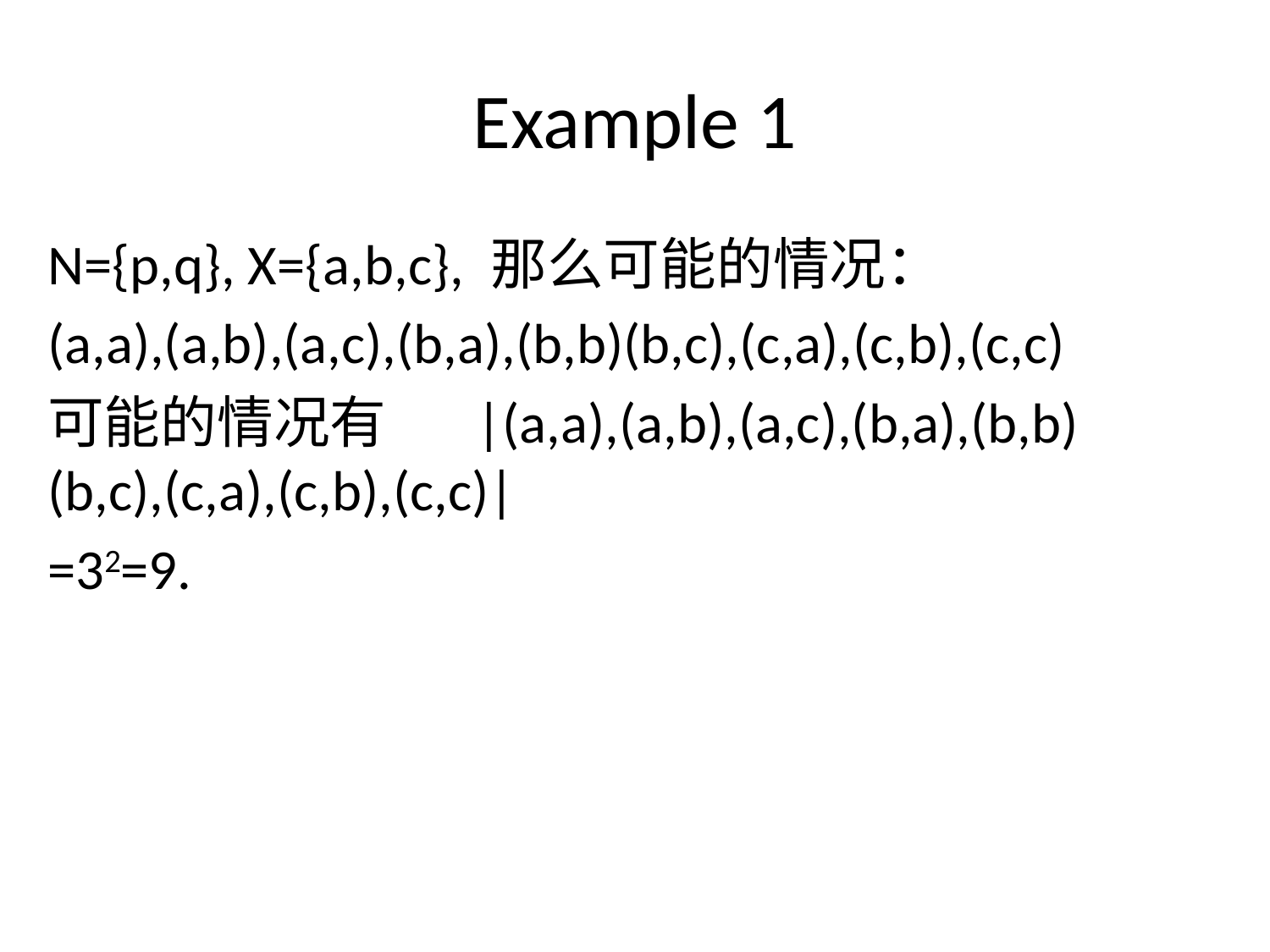

# Example 1
N={p,q}, X={a,b,c}, 那么可能的情况：
(a,a),(a,b),(a,c),(b,a),(b,b)(b,c),(c,a),(c,b),(c,c)
可能的情况有      |(a,a),(a,b),(a,c),(b,a),(b,b)(b,c),(c,a),(c,b),(c,c)|
=32=9.